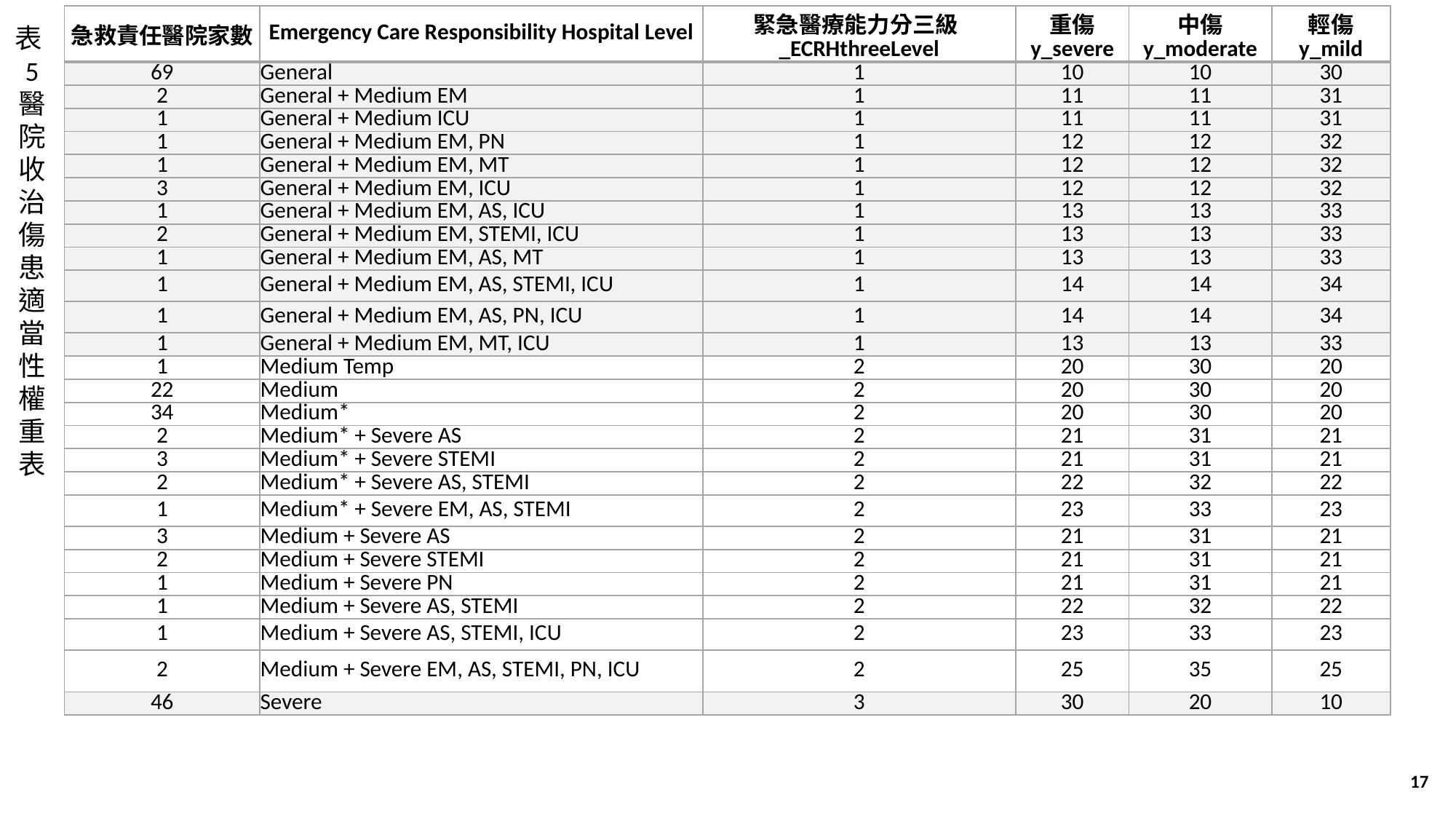

| 急救責任醫院家數 | Emergency Care Responsibility Hospital Level | 緊急醫療能力分三級\_ECRHthreeLevel | 重傷 y\_severe | 中傷 y\_moderate | 輕傷 y\_mild |
| --- | --- | --- | --- | --- | --- |
| 69 | General | 1 | 10 | 10 | 30 |
| 2 | General + Medium EM | 1 | 11 | 11 | 31 |
| 1 | General + Medium ICU | 1 | 11 | 11 | 31 |
| 1 | General + Medium EM, PN | 1 | 12 | 12 | 32 |
| 1 | General + Medium EM, MT | 1 | 12 | 12 | 32 |
| 3 | General + Medium EM, ICU | 1 | 12 | 12 | 32 |
| 1 | General + Medium EM, AS, ICU | 1 | 13 | 13 | 33 |
| 2 | General + Medium EM, STEMI, ICU | 1 | 13 | 13 | 33 |
| 1 | General + Medium EM, AS, MT | 1 | 13 | 13 | 33 |
| 1 | General + Medium EM, AS, STEMI, ICU | 1 | 14 | 14 | 34 |
| 1 | General + Medium EM, AS, PN, ICU | 1 | 14 | 14 | 34 |
| 1 | General + Medium EM, MT, ICU | 1 | 13 | 13 | 33 |
| 1 | Medium Temp | 2 | 20 | 30 | 20 |
| 22 | Medium | 2 | 20 | 30 | 20 |
| 34 | Medium\* | 2 | 20 | 30 | 20 |
| 2 | Medium\* + Severe AS | 2 | 21 | 31 | 21 |
| 3 | Medium\* + Severe STEMI | 2 | 21 | 31 | 21 |
| 2 | Medium\* + Severe AS, STEMI | 2 | 22 | 32 | 22 |
| 1 | Medium\* + Severe EM, AS, STEMI | 2 | 23 | 33 | 23 |
| 3 | Medium + Severe AS | 2 | 21 | 31 | 21 |
| 2 | Medium + Severe STEMI | 2 | 21 | 31 | 21 |
| 1 | Medium + Severe PN | 2 | 21 | 31 | 21 |
| 1 | Medium + Severe AS, STEMI | 2 | 22 | 32 | 22 |
| 1 | Medium + Severe AS, STEMI, ICU | 2 | 23 | 33 | 23 |
| 2 | Medium + Severe EM, AS, STEMI, PN, ICU | 2 | 25 | 35 | 25 |
| 46 | Severe | 3 | 30 | 20 | 10 |
表5 醫院收治傷患適當性權重表
17